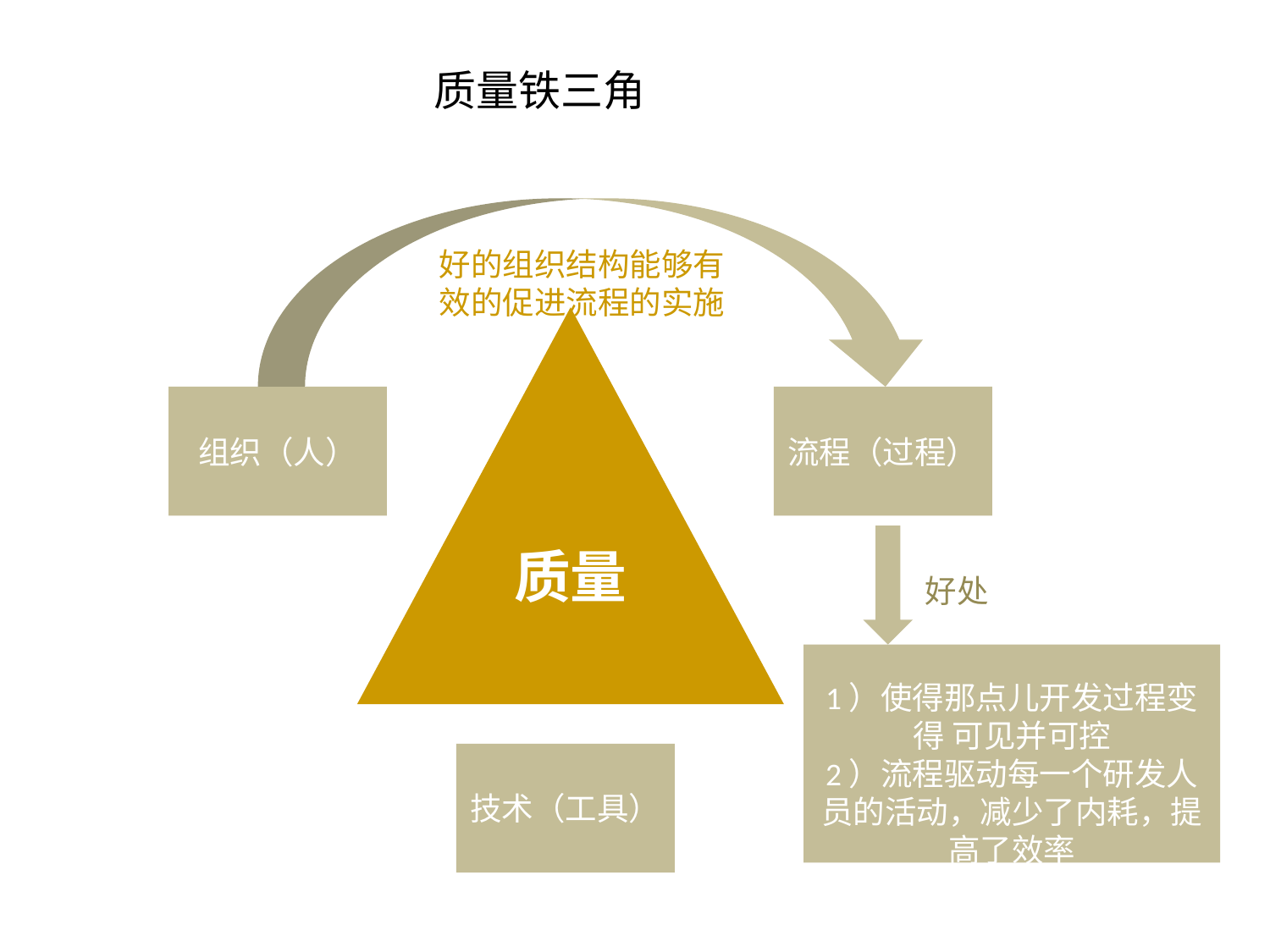

质量铁三角

好的组织结构能够有效的促进流程的实施

组织（人）
流程（过程）
质量

好处

1）使得那点儿开发过程变得 可见并可控
2）流程驱动每一个研发人员的活动，减少了内耗，提高了效率
技术（工具）